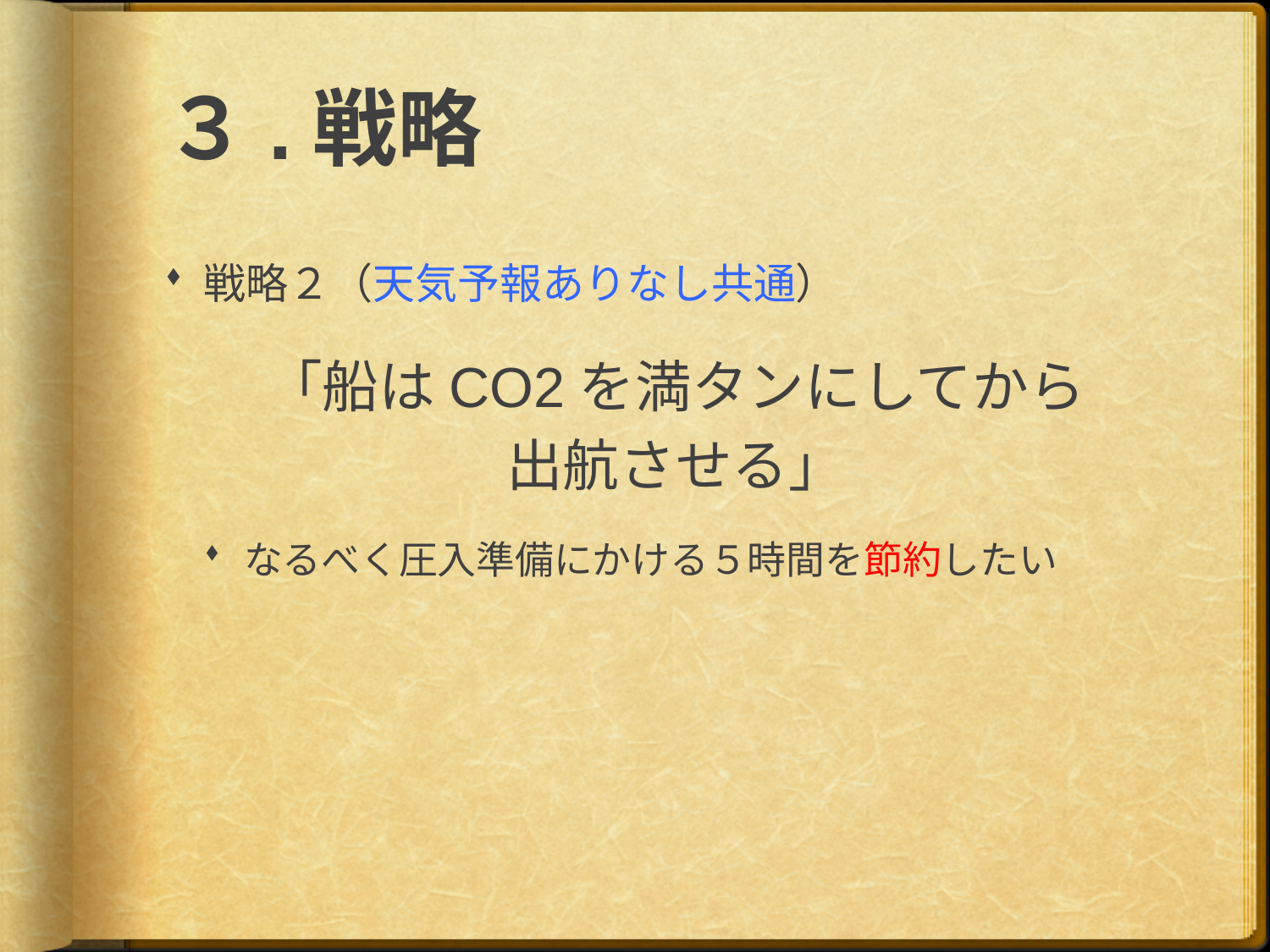

# ３.戦略
戦略２（天気予報ありなし共通）

「船はCO2を満タンにしてから
出航させる」

なるべく圧入準備にかける５時間を節約したい